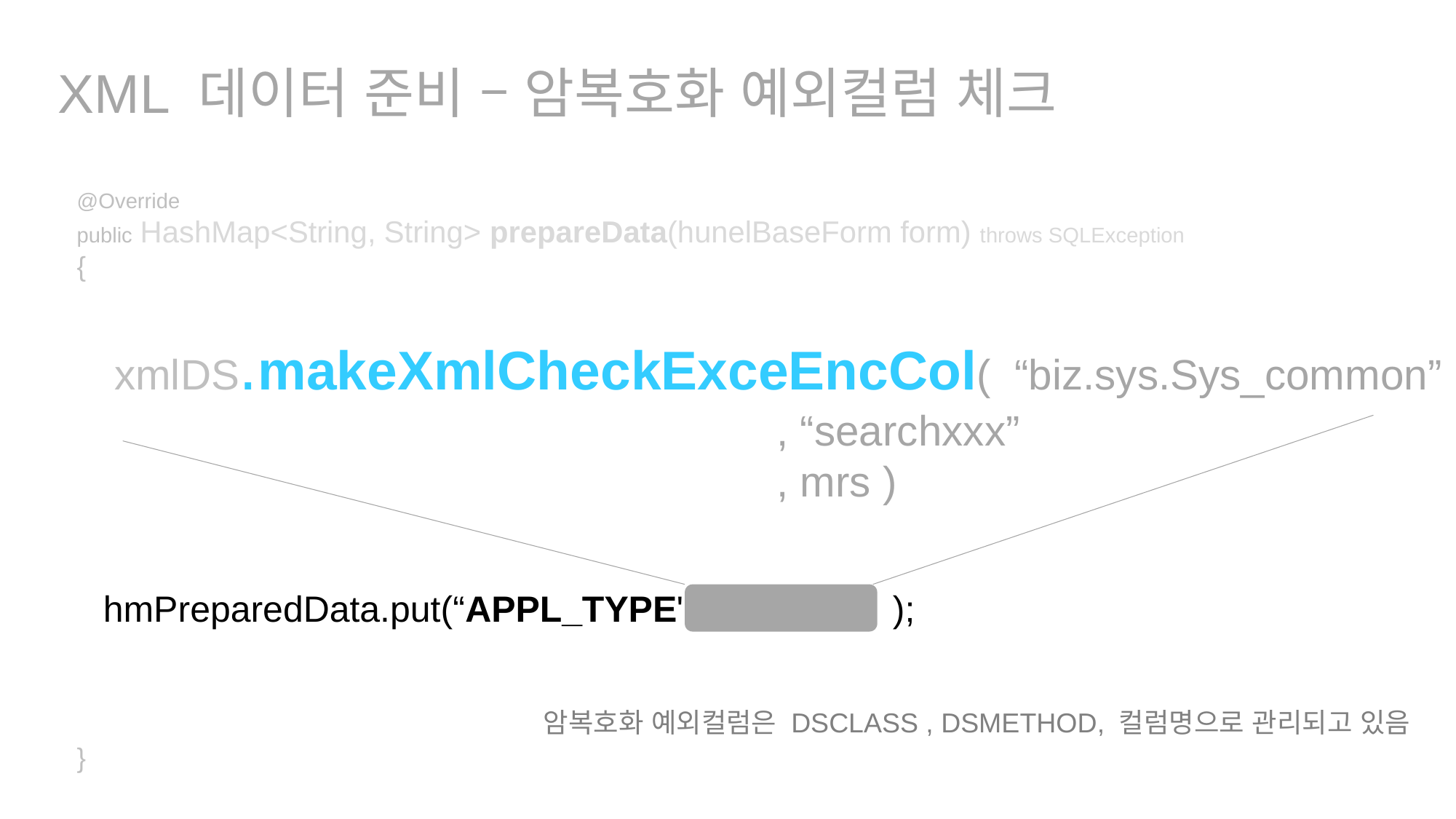

XML 데이터 준비 – 암복호화 예외컬럼 체크
@Override
public HashMap<String, String> prepareData(hunelBaseForm form) throws SQLException
{

}
xmlDS.makeXmlCheckExceEncCol(  “biz.sys.Sys_common”
                                                        , “searchxxx”
                                                        , mrs )
hmPreparedData.put(“APPL_TYPE",                   );

암복호화 예외컬럼은 DSCLASS , DSMETHOD, 컬럼명으로 관리되고 있음